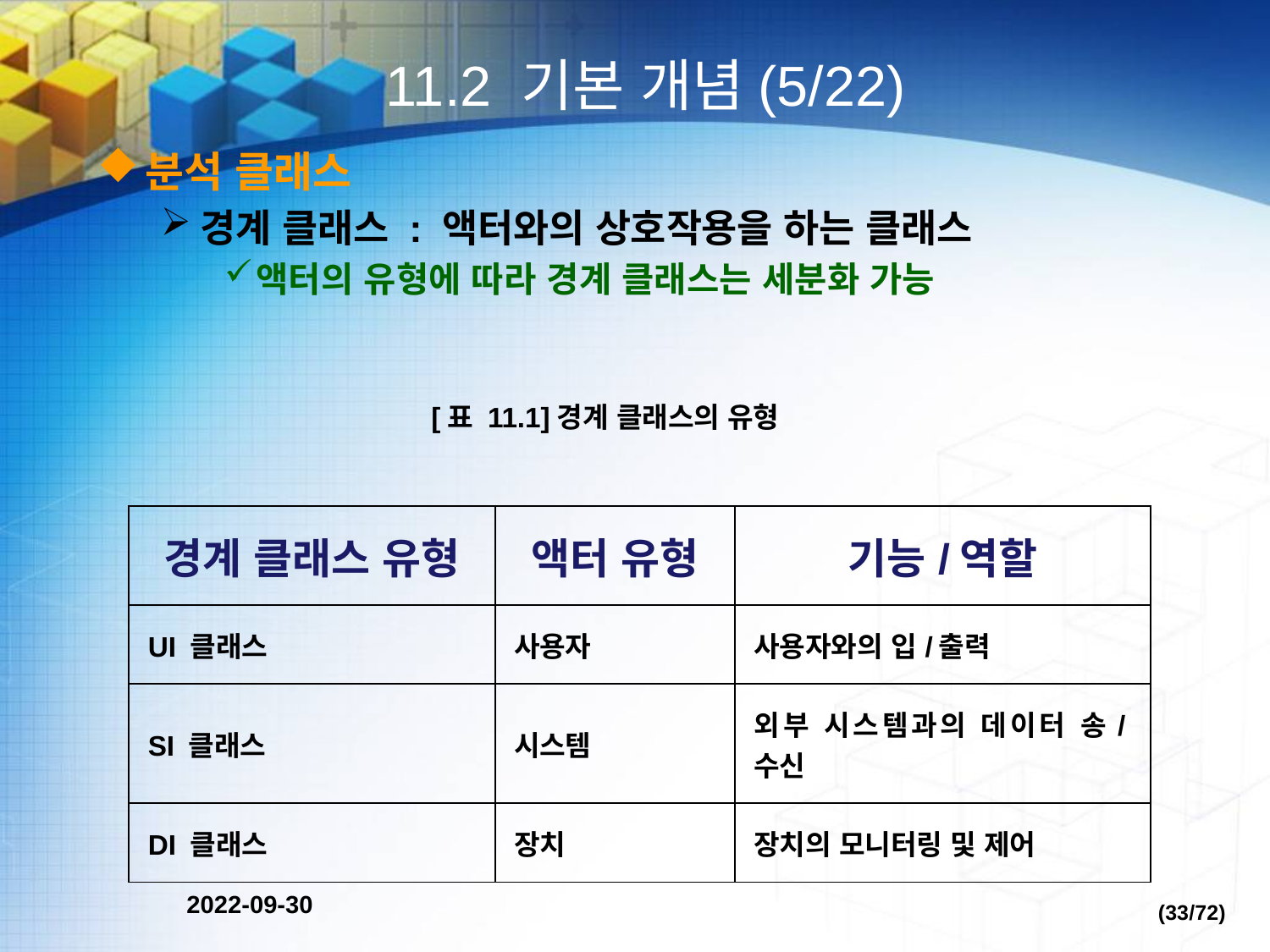

# 11.2 기본 개념(5/22)
분석 클래스
경계 클래스 : 액터와의 상호작용을 하는 클래스
액터의 유형에 따라 경계 클래스는 세분화 가능

[표 11.1]경계 클래스의 유형
| 경계 클래스 유형 | 액터 유형 | 기능/역할 |
| --- | --- | --- |
| UI 클래스 | 사용자 | 사용자와의 입/출력 |
| SI 클래스 | 시스템 | 외부 시스템과의 데이터 송/수신 |
| DI 클래스 | 장치 | 장치의 모니터링 및 제어 |
(33/72)
2022-09-30